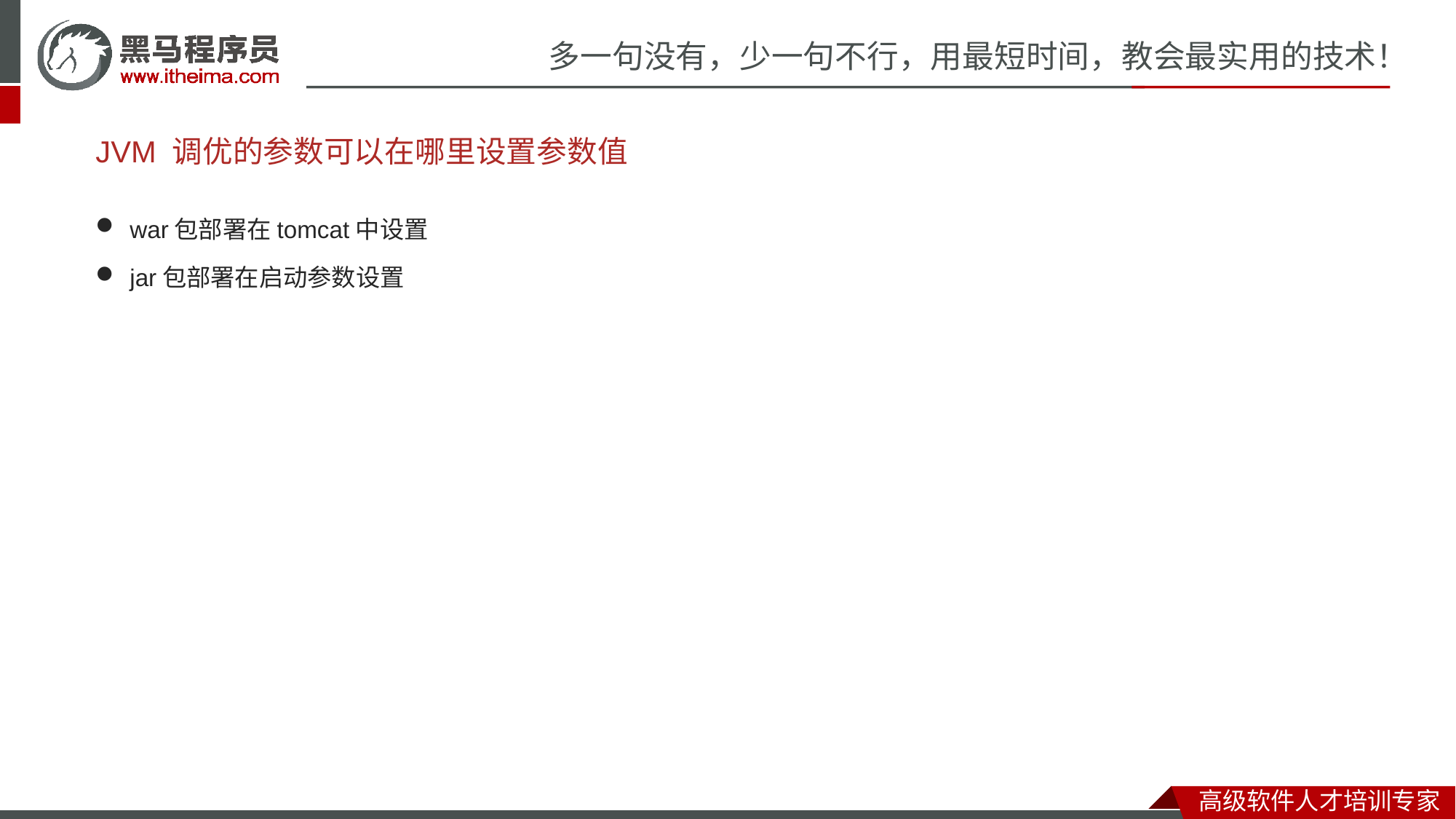

# JVM 调优的参数可以在哪里设置参数值
war包部署在tomcat中设置
jar包部署在启动参数设置